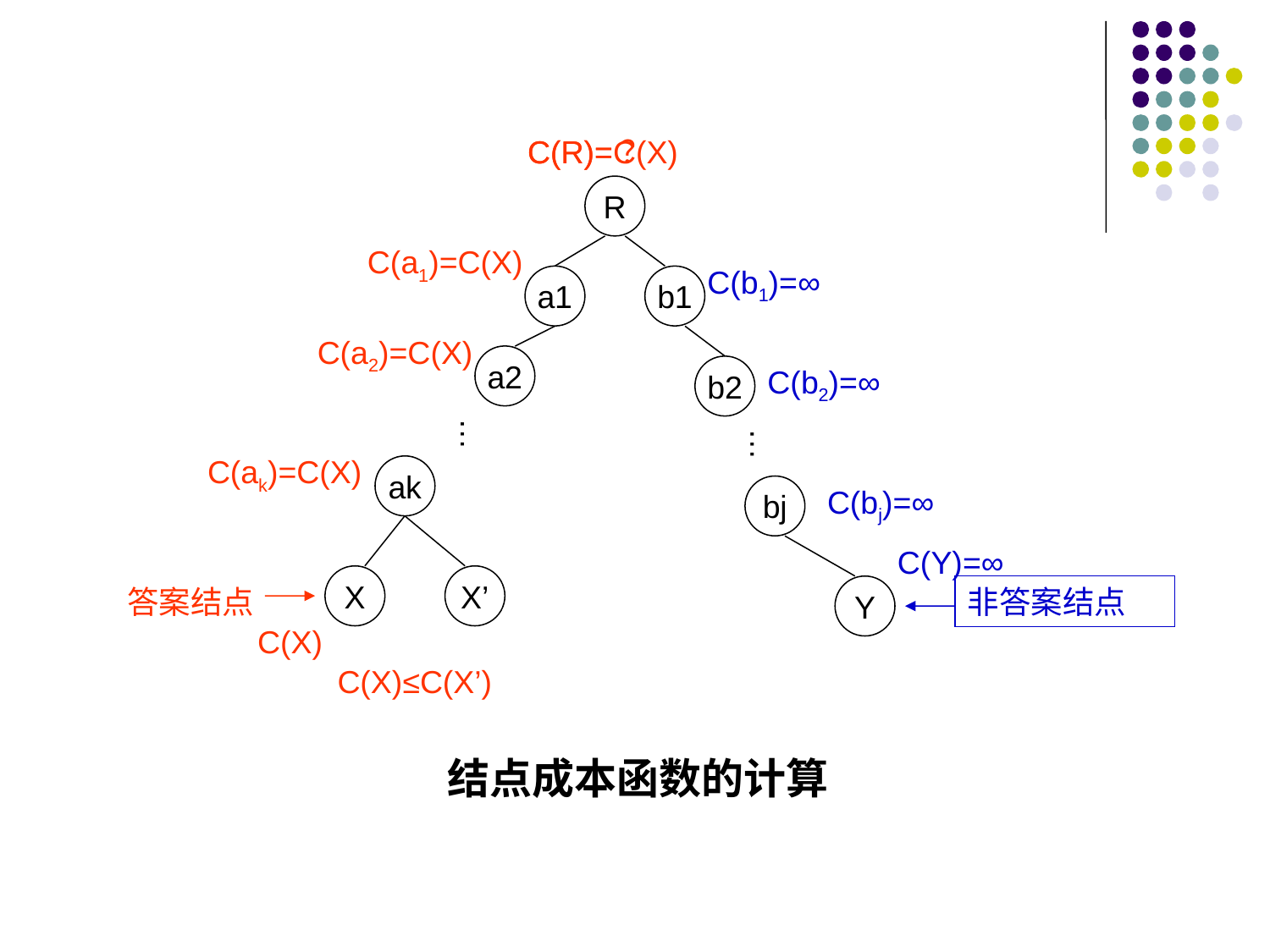

C(R)=C(X)
C(R)=？
R
C(a1)=C(X)

C(b1)=∞
a1
b1
C(a2)=C(X)

a2
b2
C(b2)=∞
…
…
C(ak)=C(X)
ak
bj
C(bj)=∞

C(Y)=∞
X
X’
答案结点
Y
非答案结点

C(X)
C(X)≤C(X’)
# 结点成本函数的计算